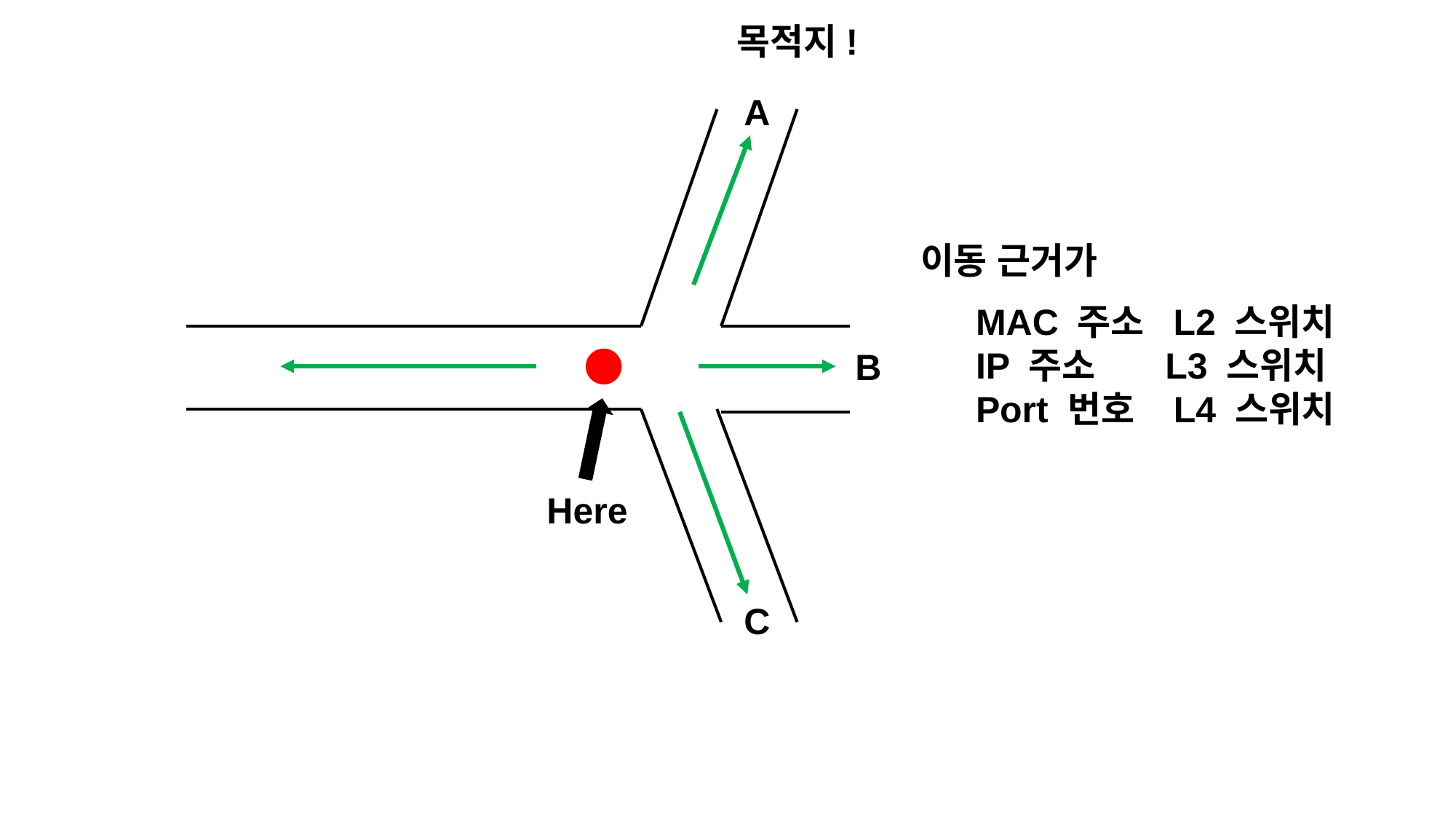

목적지!
A
이동 근거가
MAC 주소  L2 스위치
IP 주소      L3 스위치
Port 번호   L4 스위치
B

Here
C